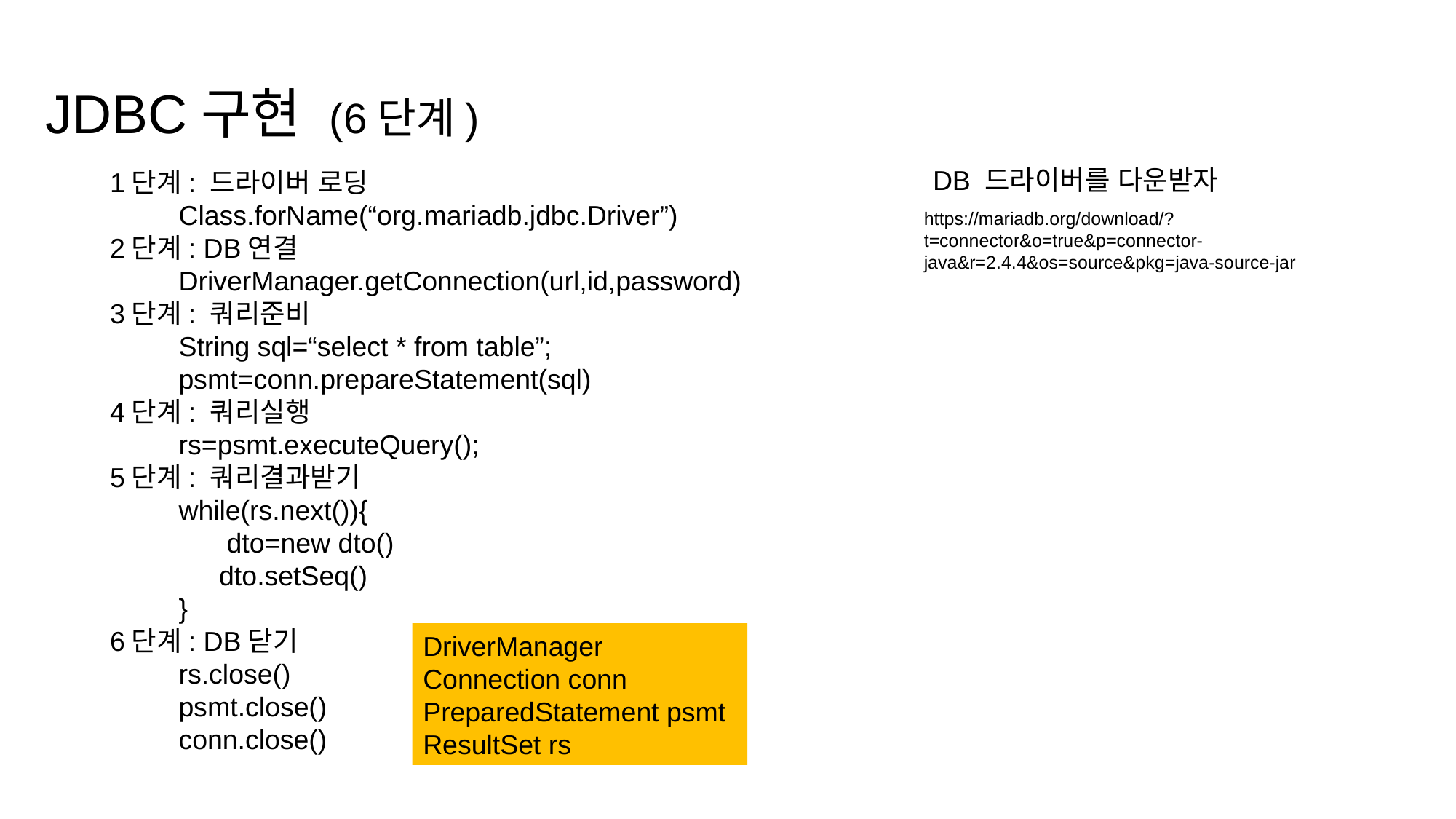

JDBC구현 (6단계)
DB 드라이버를 다운받자
1단계: 드라이버 로딩
         Class.forName(“org.mariadb.jdbc.Driver”)
2단계: DB연결
         DriverManager.getConnection(url,id,password)
3단계: 쿼리준비
         String sql=“select * from table”;
         psmt=conn.prepareStatement(sql)
4단계: 쿼리실행
         rs=psmt.executeQuery();
5단계: 쿼리결과받기
         while(rs.next()){
	 dto=new dto()
	dto.setSeq()
         }
6단계: DB닫기
         rs.close()
         psmt.close()
         conn.close()
https://mariadb.org/download/?t=connector&o=true&p=connector-java&r=2.4.4&os=source&pkg=java-source-jar
DriverManager
Connection conn
PreparedStatement psmt
ResultSet rs